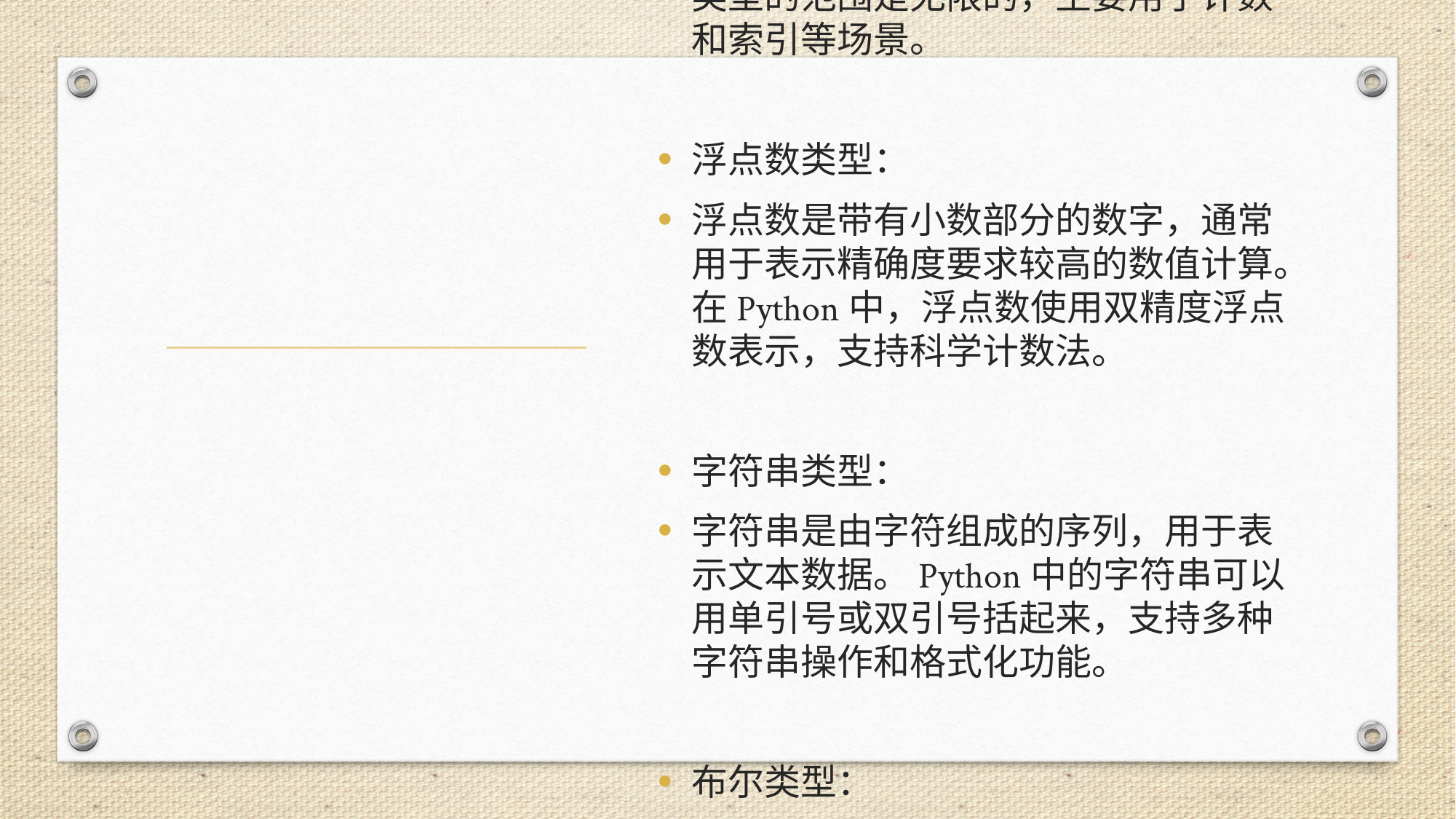

整数类型：
整数是没有小数部分的数字，可以是正数、负数或零。在Python中，整数类型的范围是无限的，主要用于计数和索引等场景。

浮点数类型：
浮点数是带有小数部分的数字，通常用于表示精确度要求较高的数值计算。在Python中，浮点数使用双精度浮点数表示，支持科学计数法。

字符串类型：
字符串是由字符组成的序列，用于表示文本数据。Python中的字符串可以用单引号或双引号括起来，支持多种字符串操作和格式化功能。

布尔类型：
布尔类型只有两个值：True和False，用于逻辑判断和条件控制。布尔值在条件语句和循环中起到关键作用，帮助实现程序的流程控制。
#